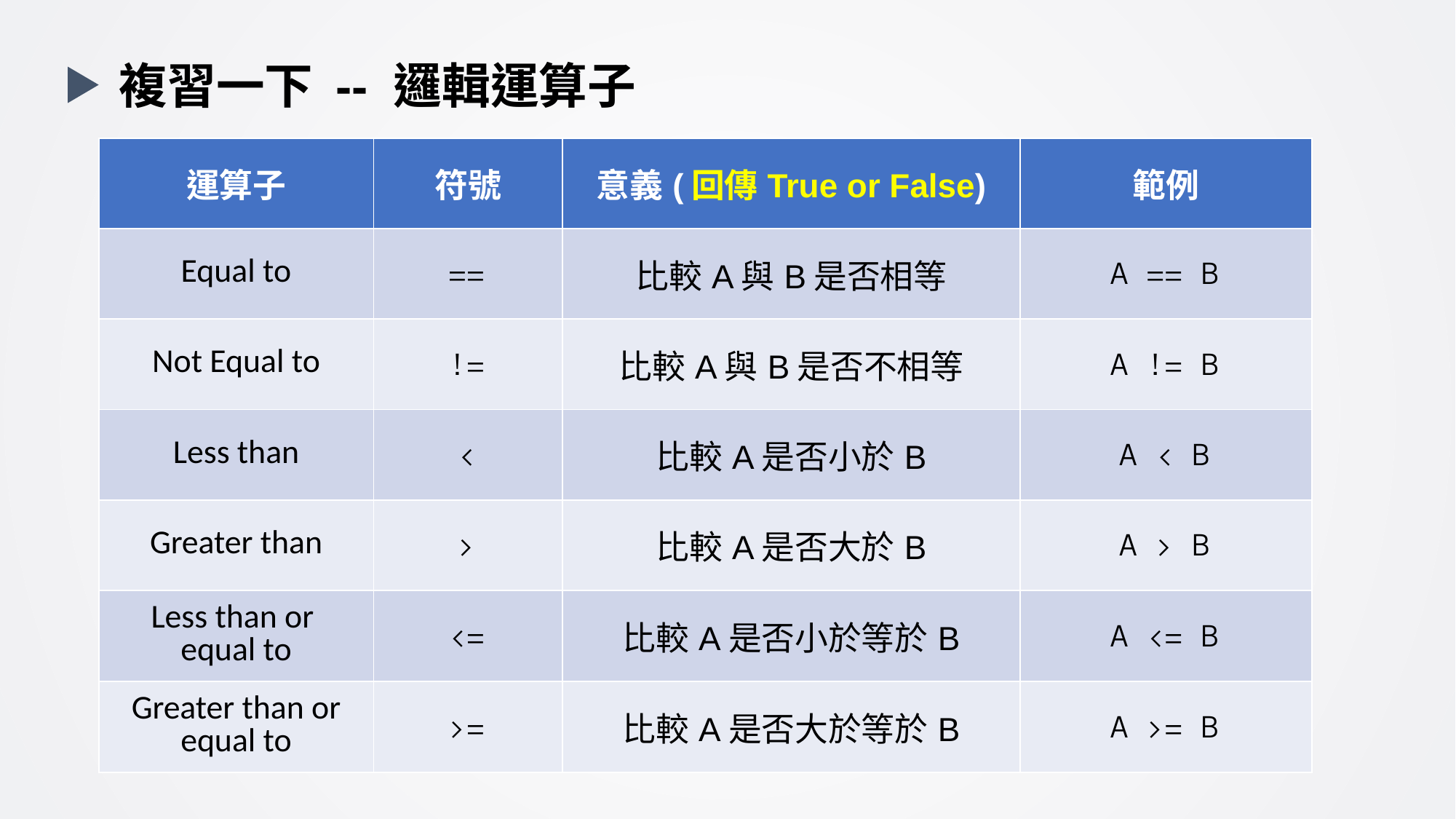

複習一下 -- 邏輯運算子

| 運算子 | 符號 | 意義(回傳True or False) | 範例 |
| --- | --- | --- | --- |
| Equal to | == | 比較A與B是否相等 | A == B |
| Not Equal to | != | 比較A與B是否不相等 | A != B |
| Less than | < | 比較A是否小於B | A < B |
| Greater than | > | 比較A是否大於B | A > B |
| Less than or equal to | <= | 比較A是否小於等於B | A <= B |
| Greater than or equal to | >= | 比較A是否大於等於B | A >= B |